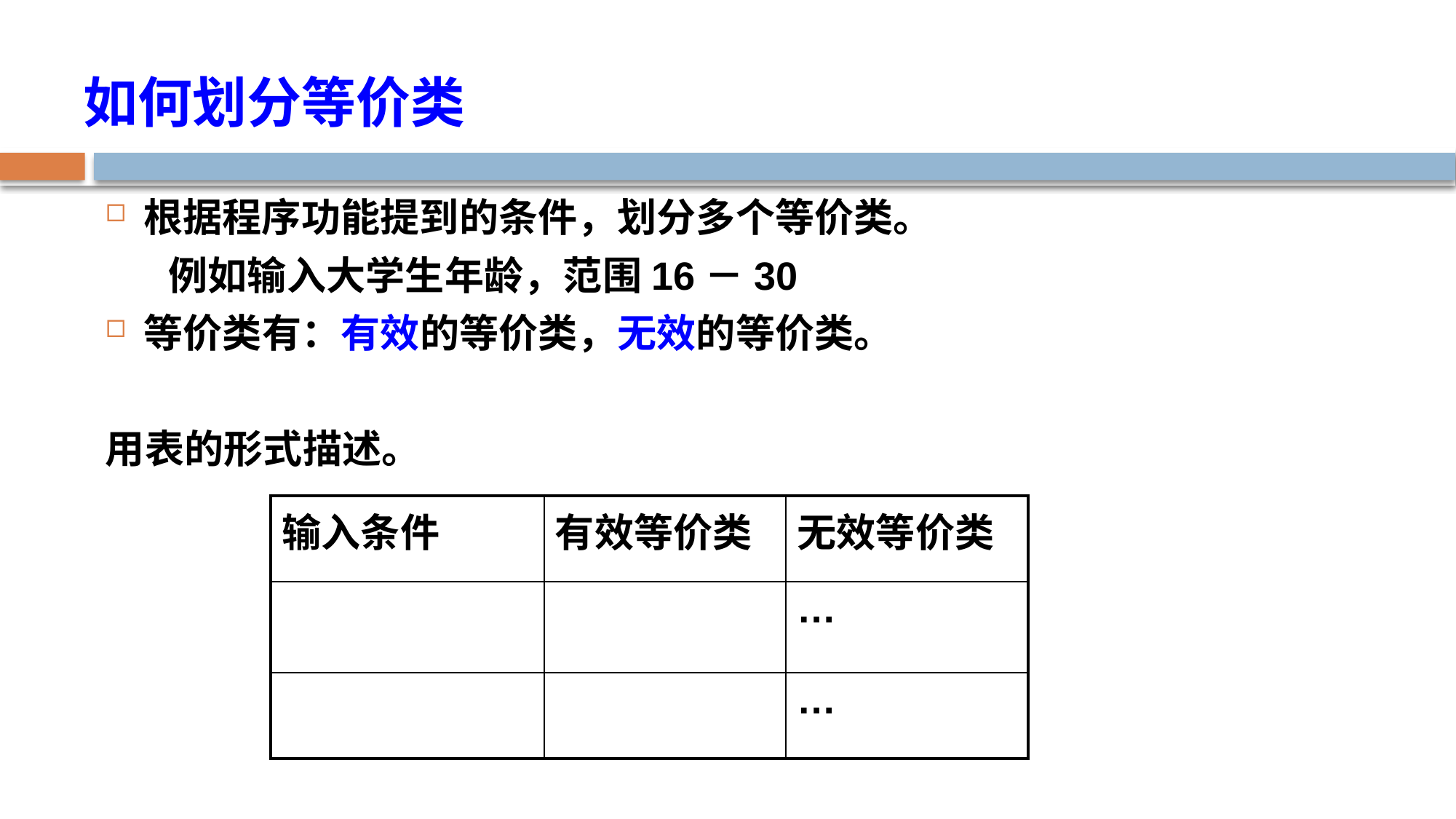

# 如何划分等价类
根据程序功能提到的条件，划分多个等价类。
      例如输入大学生年龄，范围16－30
等价类有：有效的等价类，无效的等价类。

用表的形式描述。
| 输入条件 | 有效等价类 | 无效等价类 |
| --- | --- | --- |
|  |  | … |
|  |  | … |